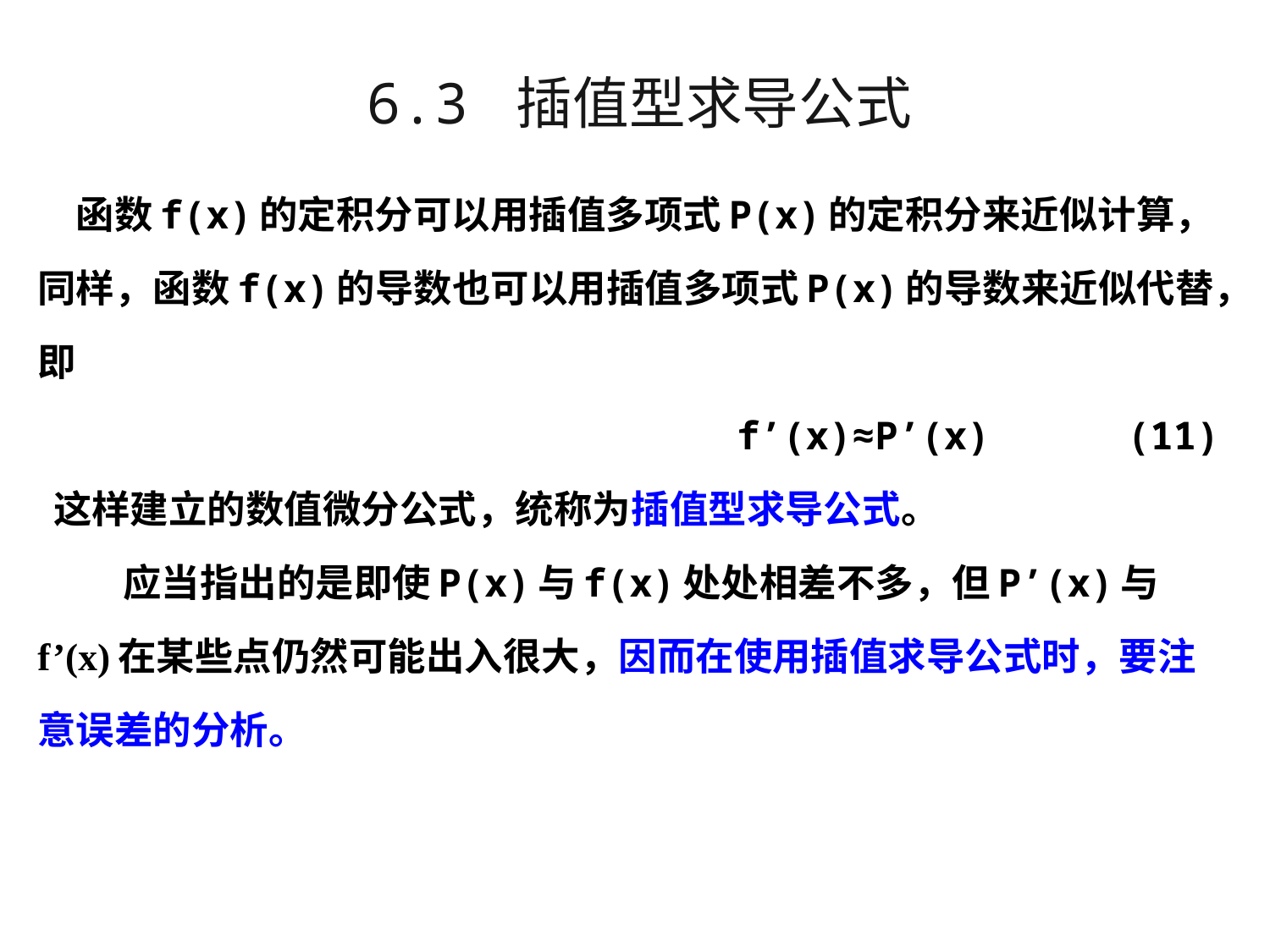

6.3 插值型求导公式
     函数f(x)的定积分可以用插值多项式P(x)的定积分来近似计算，同样，函数f(x)的导数也可以用插值多项式P(x)的导数来近似代替，即
	                          f’(x)≈P’(x)				(11)
 这样建立的数值微分公式，统称为插值型求导公式。
         应当指出的是即使P(x)与f(x)处处相差不多，但P’(x)与f’(x)在某些点仍然可能出入很大，因而在使用插值求导公式时，要注意误差的分析。